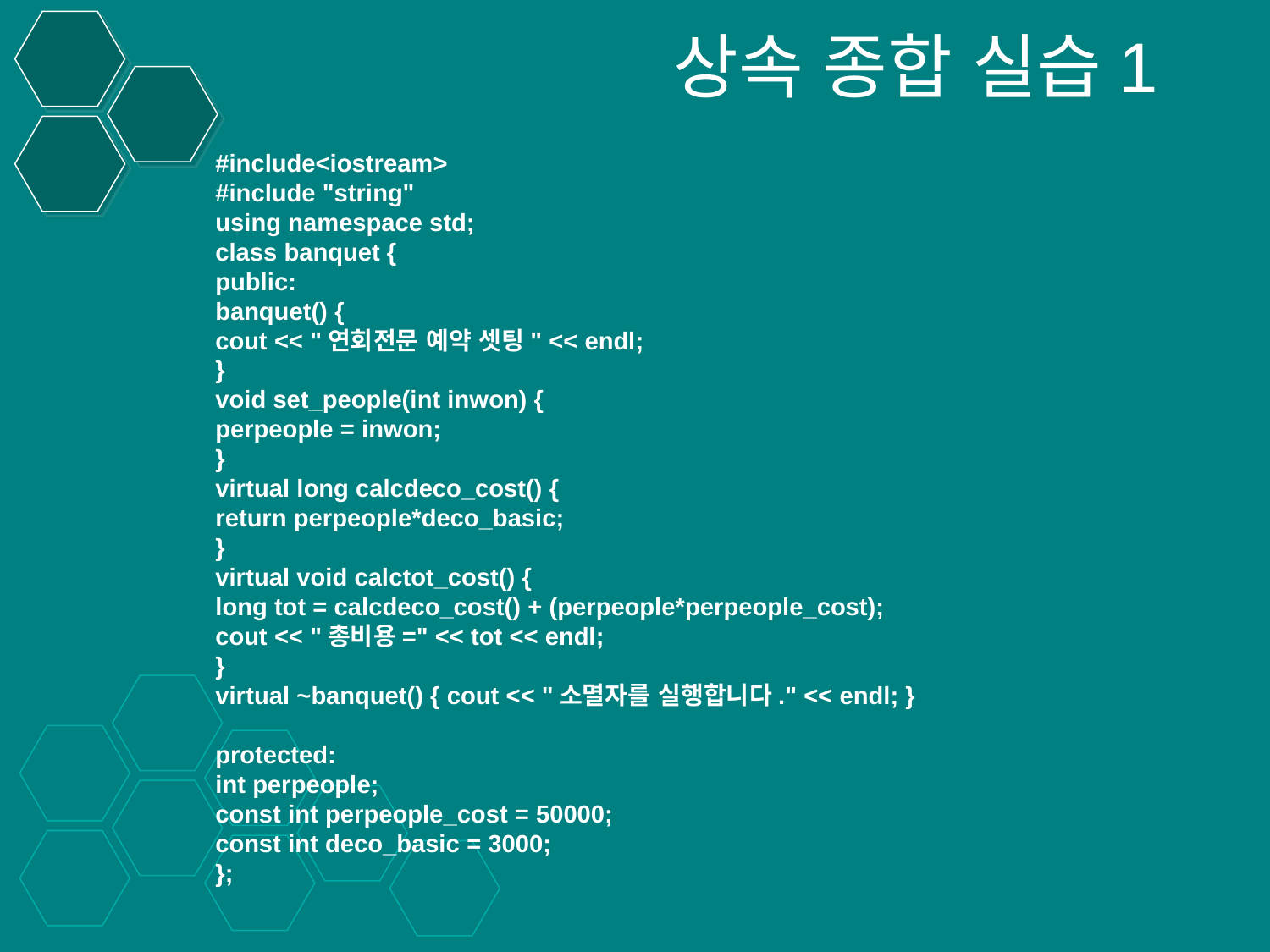

상속 종합 실습1
#include<iostream>
#include "string"
using namespace std;
class banquet {
public:
banquet() {
cout << "연회전문 예약 셋팅" << endl;
}
void set_people(int inwon) {
perpeople = inwon;
}
virtual long calcdeco_cost() {
return perpeople*deco_basic;
}
virtual void calctot_cost() {
long tot = calcdeco_cost() + (perpeople*perpeople_cost);
cout << "총비용=" << tot << endl;
}
virtual ~banquet() { cout << "소멸자를 실행합니다." << endl; }

protected:
int perpeople;
const int perpeople_cost = 50000;
const int deco_basic = 3000;
};